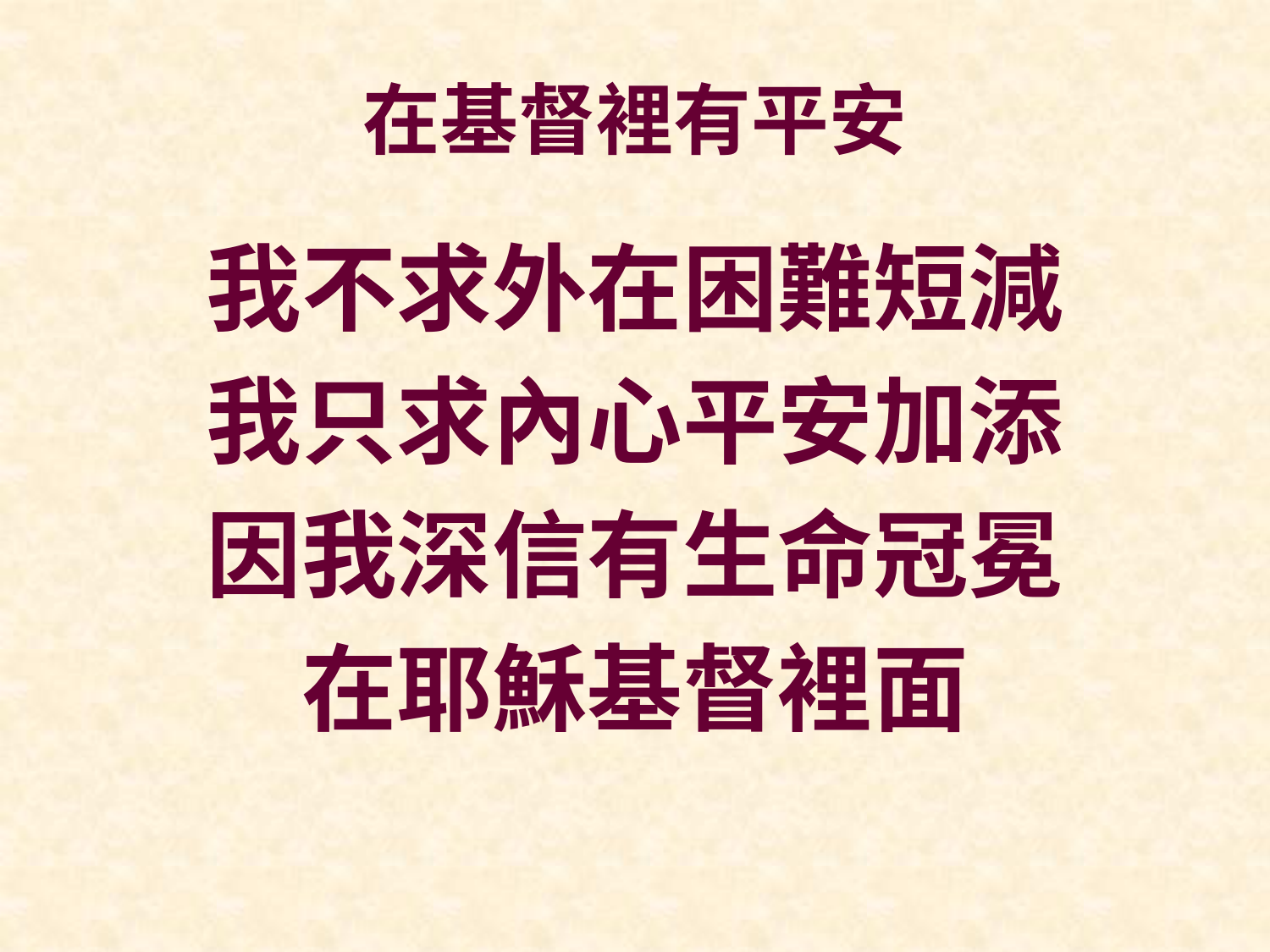

# 在基督裡有平安
我不求外在困難短減
我只求內心平安加添
因我深信有生命冠冕
在耶穌基督裡面